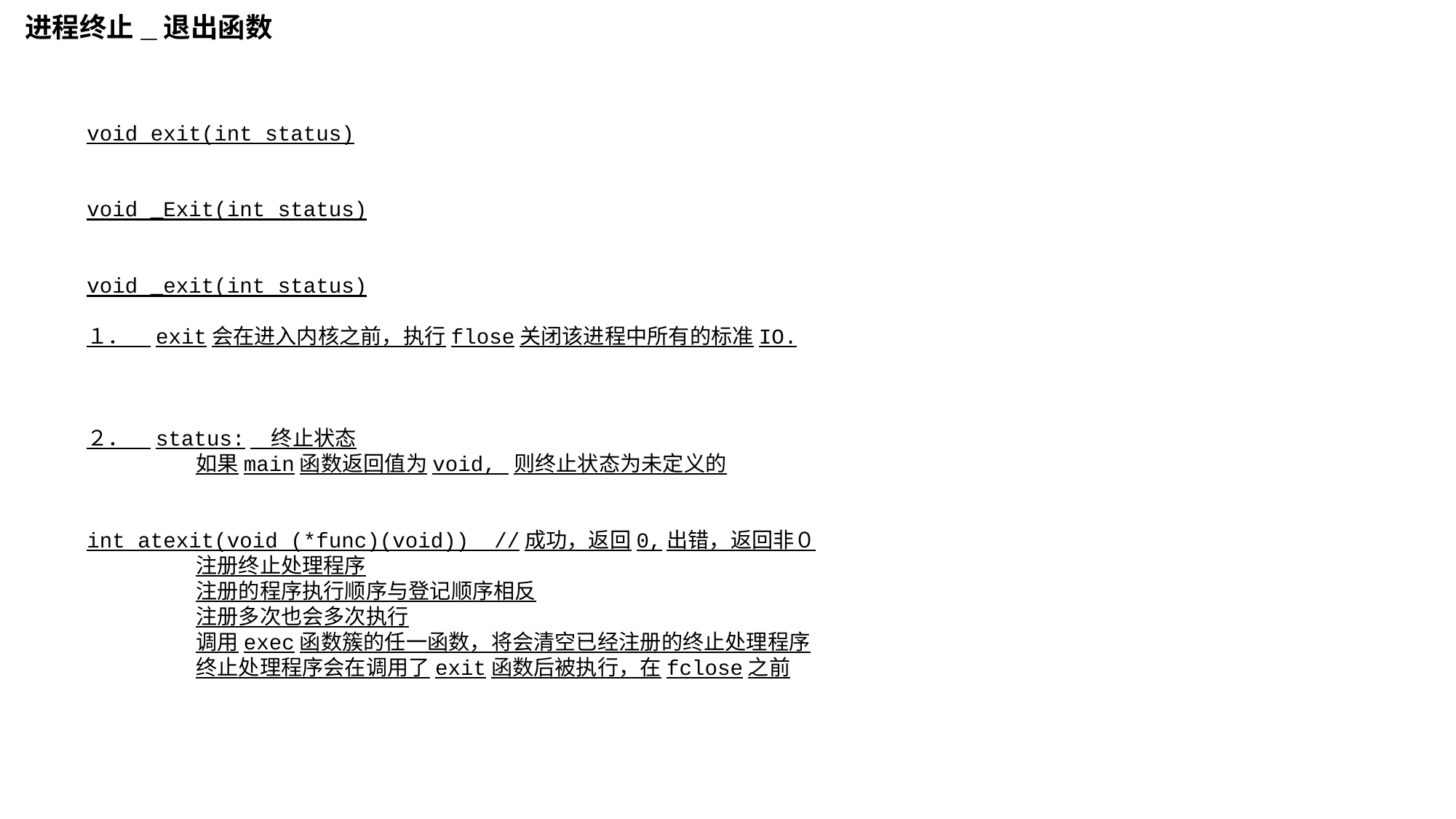

进程终止_退出函数
void exit(int status)

void _Exit(int status)

void _exit(int status)

１．　exit会在进入内核之前，执行flose关闭该进程中所有的标准IO.

２．　status:　终止状态
	如果main函数返回值为void, 则终止状态为未定义的

int atexit(void (*func)(void))  //成功，返回0,出错，返回非０
	注册终止处理程序
	注册的程序执行顺序与登记顺序相反
	注册多次也会多次执行
	调用exec函数簇的任一函数，将会清空已经注册的终止处理程序
	终止处理程序会在调用了exit函数后被执行，在fclose之前